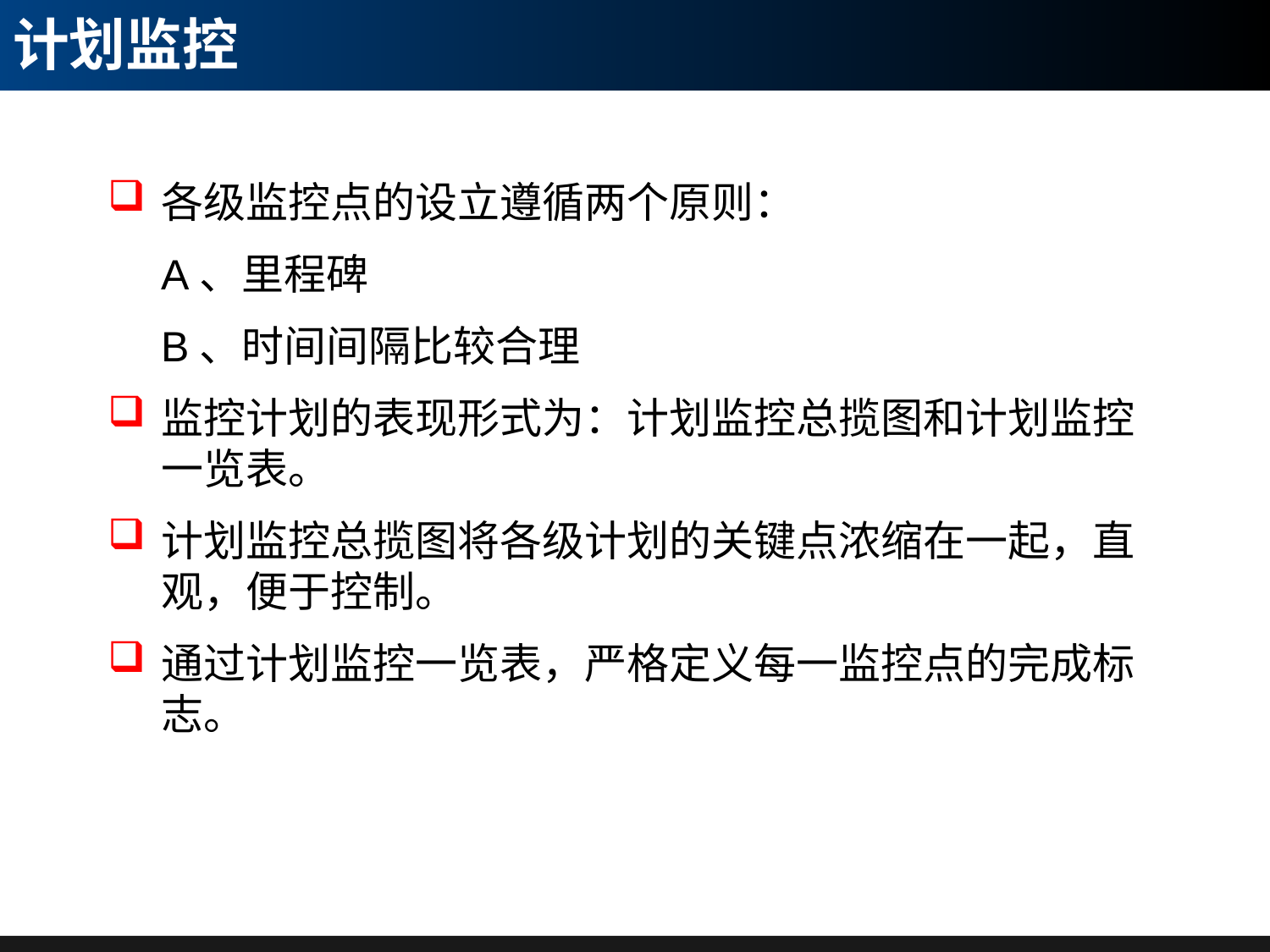

计划监控
各级监控点的设立遵循两个原则：
	A、里程碑
	B、时间间隔比较合理
监控计划的表现形式为：计划监控总揽图和计划监控一览表。
计划监控总揽图将各级计划的关键点浓缩在一起，直观，便于控制。
通过计划监控一览表，严格定义每一监控点的完成标志。